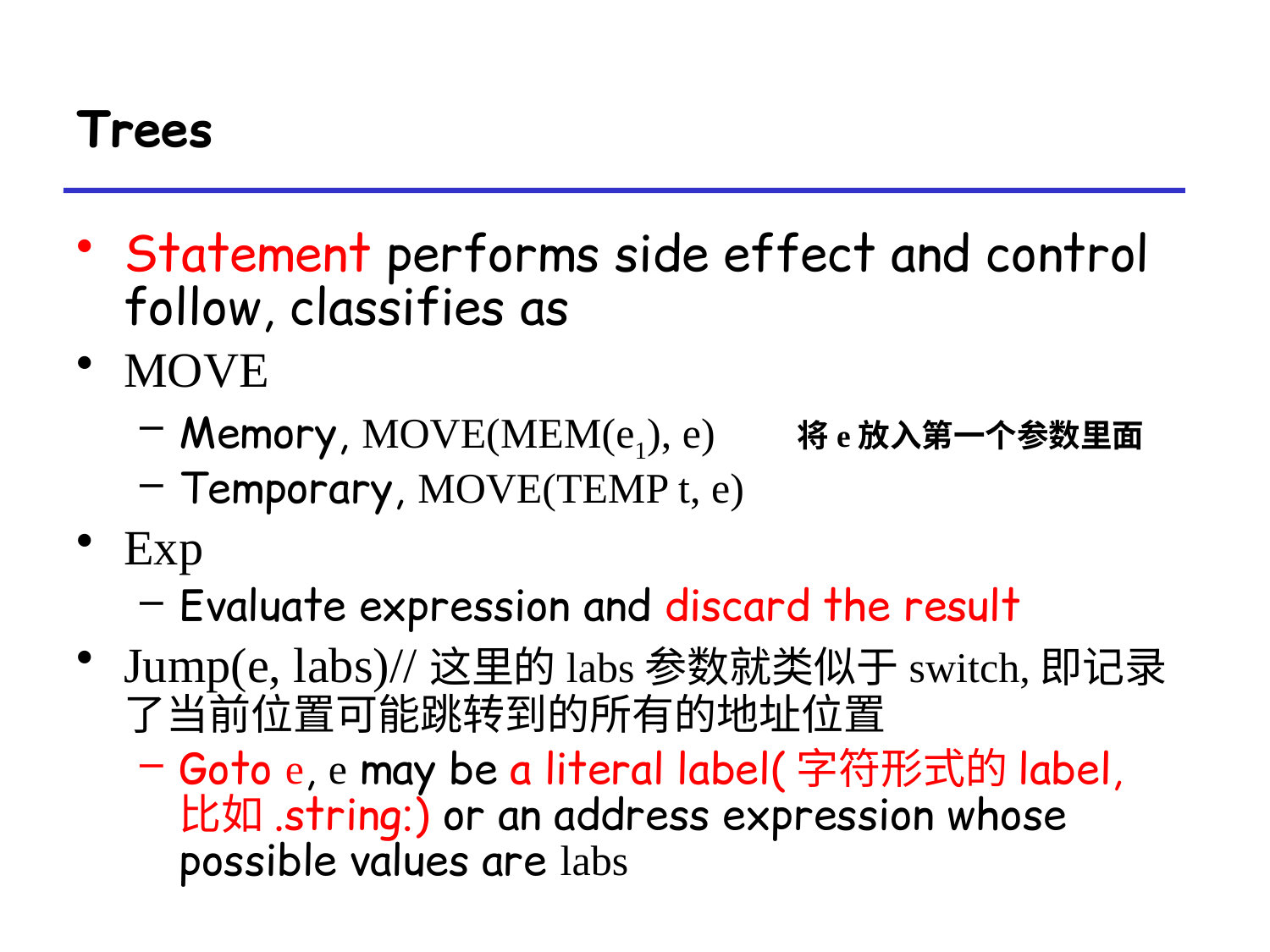

# Trees
Statement performs side effect and control follow, classifies as
MOVE
Memory, MOVE(MEM(e1), e)
Temporary, MOVE(TEMP t, e)
Exp
Evaluate expression and discard the result
Jump(e, labs)//这里的labs参数就类似于switch,即记录了当前位置可能跳转到的所有的地址位置
Goto e, e may be a literal label(字符形式的label,比如.string:) or an address expression whose possible values are labs
将e放入第一个参数里面

7